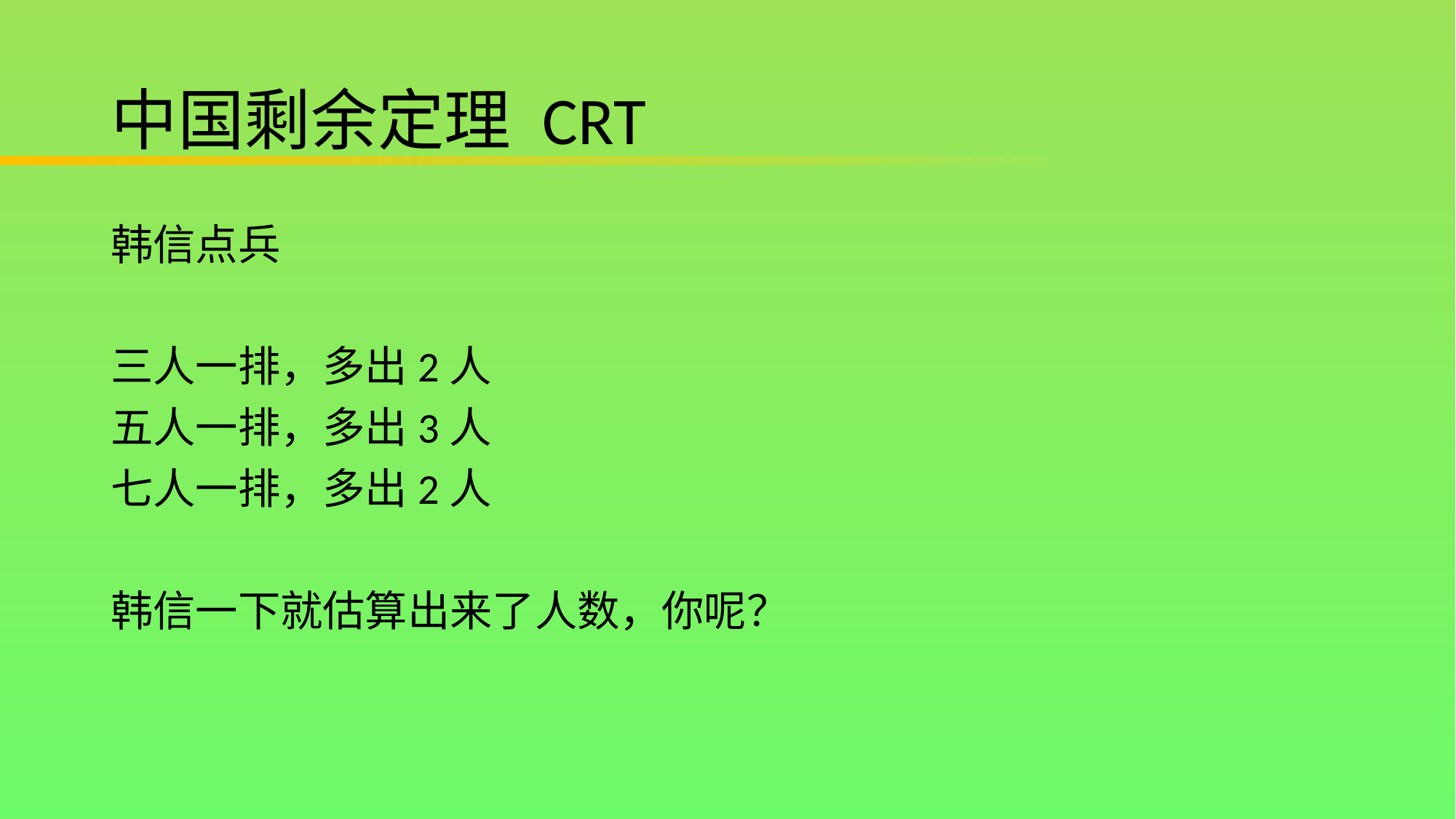

# 中国剩余定理 CRT
韩信点兵

三人一排，多出2人
五人一排，多出3人
七人一排，多出2人

韩信一下就估算出来了人数，你呢？